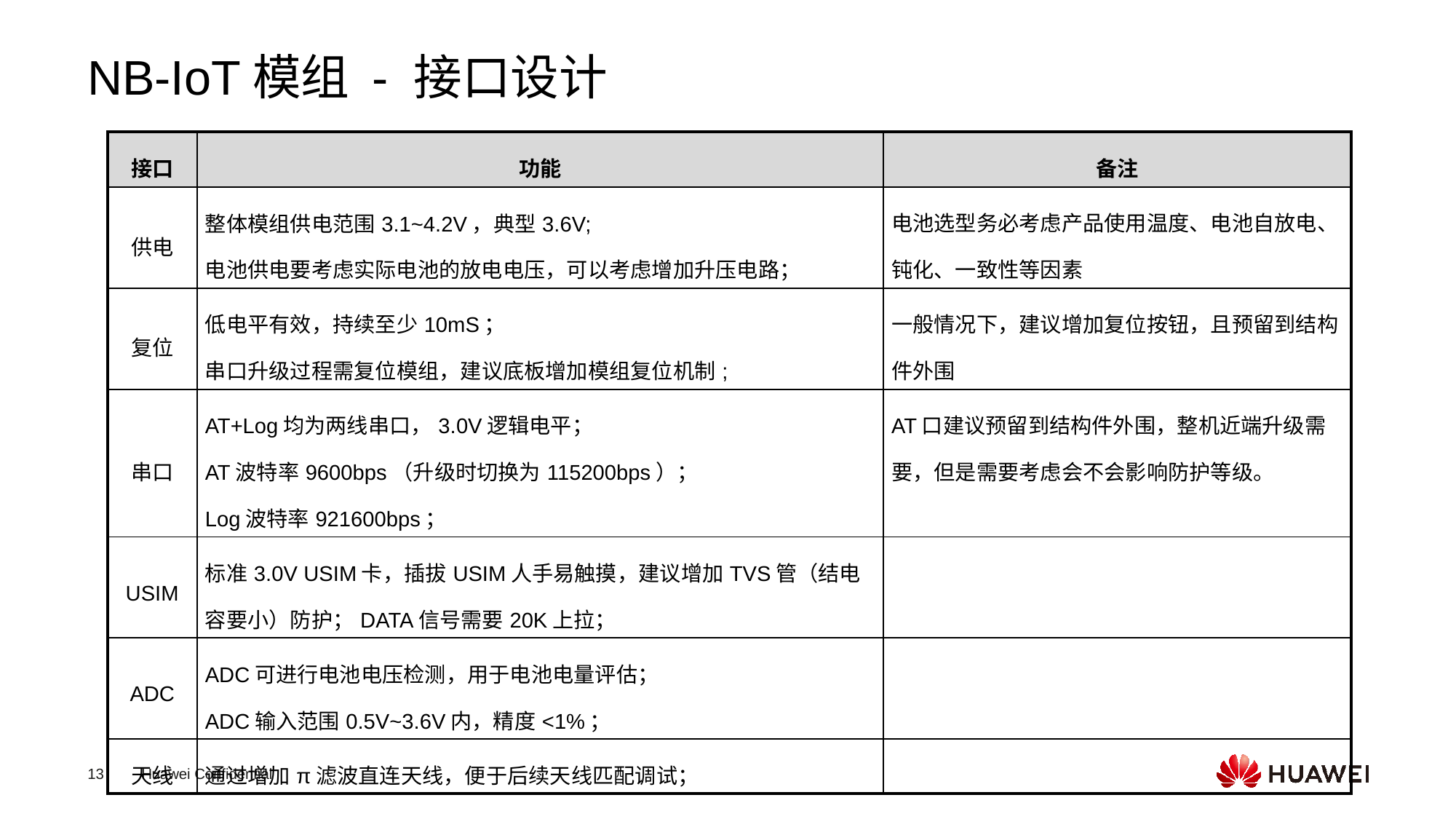

# NB-IoT模组 - 接口设计
| 接口 | 功能 | 备注 |
| --- | --- | --- |
| 供电 | 整体模组供电范围3.1~4.2V，典型3.6V; 电池供电要考虑实际电池的放电电压，可以考虑增加升压电路； | 电池选型务必考虑产品使用温度、电池自放电、钝化、一致性等因素 |
| 复位 | 低电平有效，持续至少10mS； 串口升级过程需复位模组，建议底板增加模组复位机制; | 一般情况下，建议增加复位按钮，且预留到结构件外围 |
| 串口 | AT+Log均为两线串口，3.0V逻辑电平； AT波特率9600bps（升级时切换为115200bps）； Log波特率921600bps； | AT口建议预留到结构件外围，整机近端升级需要，但是需要考虑会不会影响防护等级。 |
| USIM | 标准3.0V USIM卡，插拔USIM人手易触摸，建议增加TVS管（结电容要小）防护；DATA信号需要20K上拉； |  |
| ADC | ADC可进行电池电压检测，用于电池电量评估； ADC输入范围0.5V~3.6V内，精度<1%； |  |
| 天线 | 通过增加π滤波直连天线，便于后续天线匹配调试； |  |